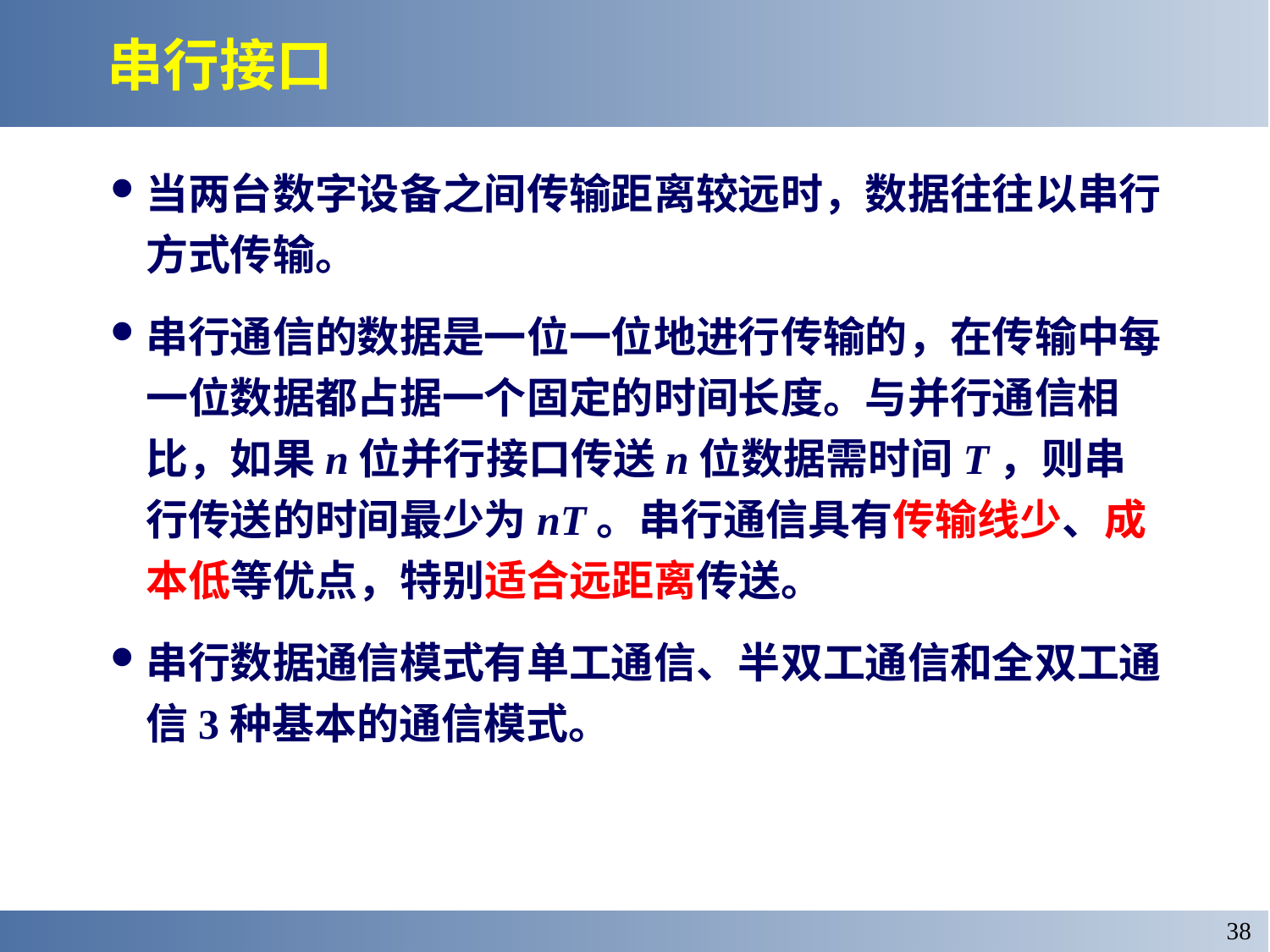

# 串行接口
当两台数字设备之间传输距离较远时，数据往往以串行方式传输。
串行通信的数据是一位一位地进行传输的，在传输中每一位数据都占据一个固定的时间长度。与并行通信相比，如果n位并行接口传送n位数据需时间T，则串行传送的时间最少为nT。串行通信具有传输线少、成本低等优点，特别适合远距离传送。
串行数据通信模式有单工通信、半双工通信和全双工通信3种基本的通信模式。